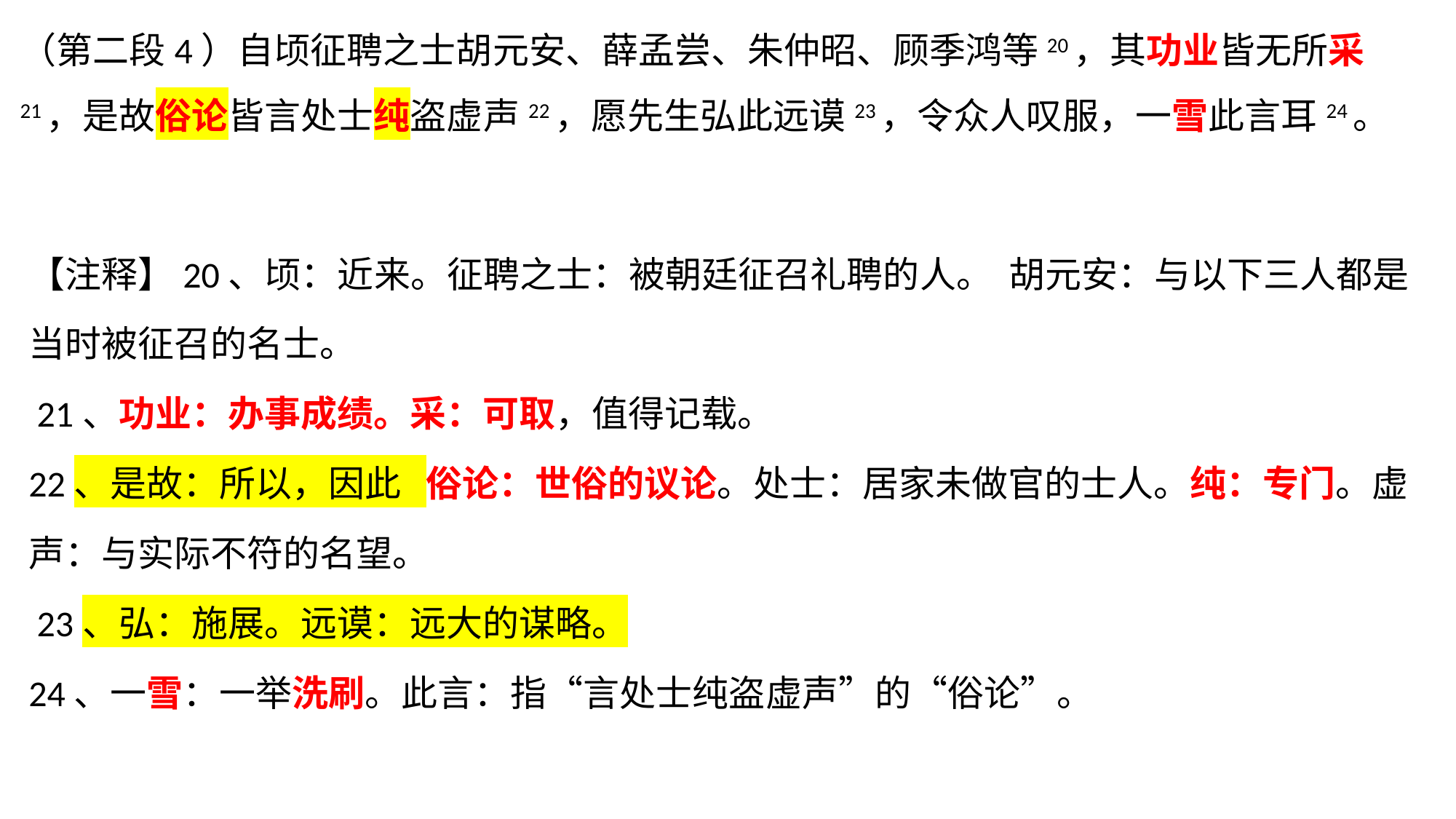

（第二段4）自顷征聘之士胡元安、薛孟尝、朱仲昭、顾季鸿等20，其功业皆无所采21，是故俗论皆言处士纯盗虚声22，愿先生弘此远谟23，令众人叹服，一雪此言耳24。

【注释】20、顷：近来。征聘之士：被朝廷征召礼聘的人。  胡元安：与以下三人都是当时被征召的名士。
 21、功业：办事成绩。采：可取，值得记载。
22、是故：所以，因此   俗论：世俗的议论。处士：居家未做官的士人。纯：专门。虚声：与实际不符的名望。
 23、弘：施展。远谟：远大的谋略。
24、一雪：一举洗刷。此言：指“言处士纯盗虚声”的“俗论”。